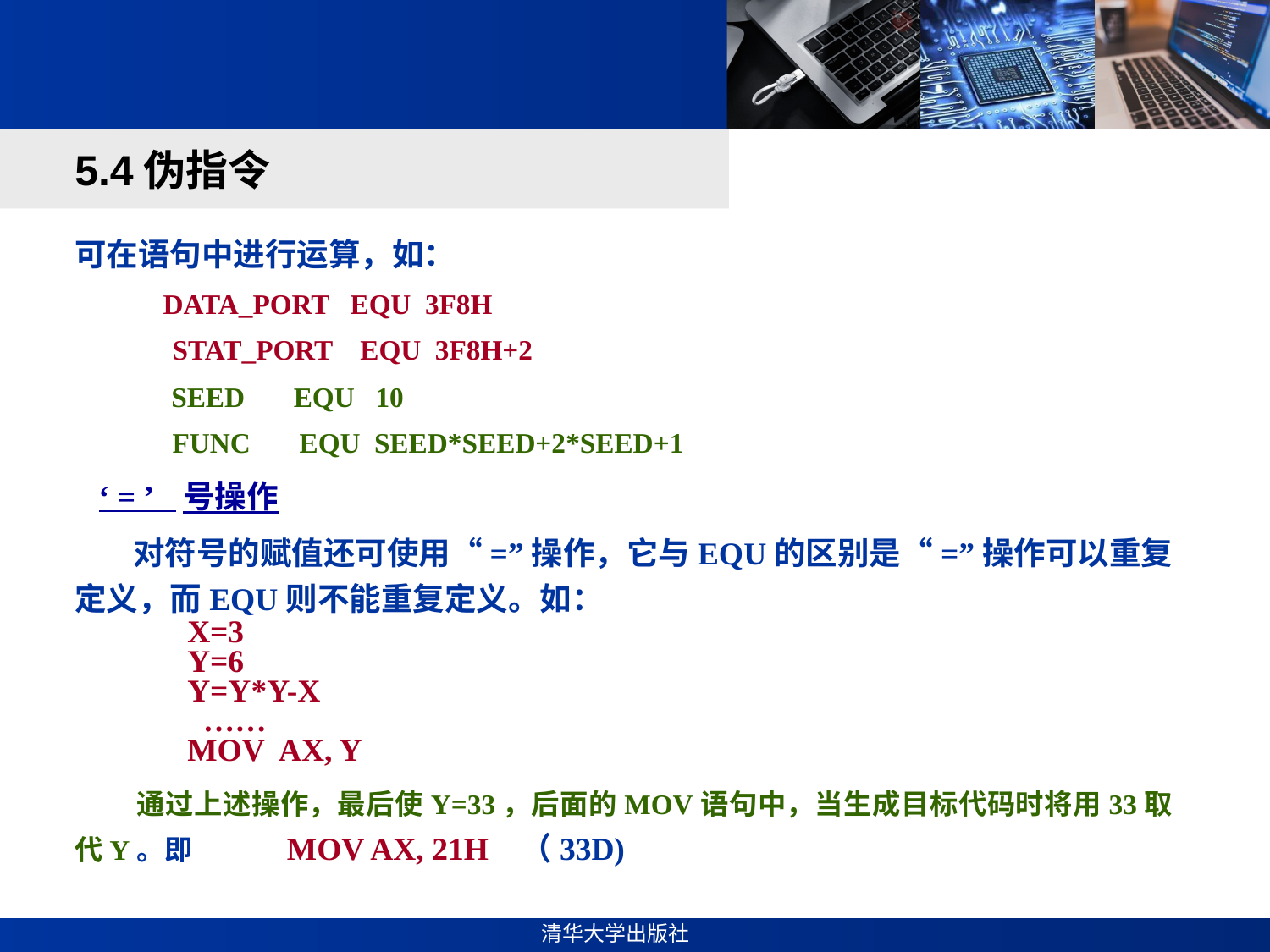

#
5.4伪指令

可在语句中进行运算，如：
           DATA_PORT   EQU  3F8H
              STAT_PORT    EQU  3F8H+2
            SEED       EQU   10
              FUNC       EQU  SEED*SEED+2*SEED+1
   ‘ = ’   号操作
       对符号的赋值还可使用“=”操作，它与EQU的区别是“=”操作可以重复定义，而EQU则不能重复定义。如：
              X=3
              Y=6
              Y=Y*Y-X
                ……
              MOV  AX, Y
       通过上述操作，最后使Y=33，后面的MOV语句中，当生成目标代码时将用33取代Y。即            MOV AX, 21H   （33D)